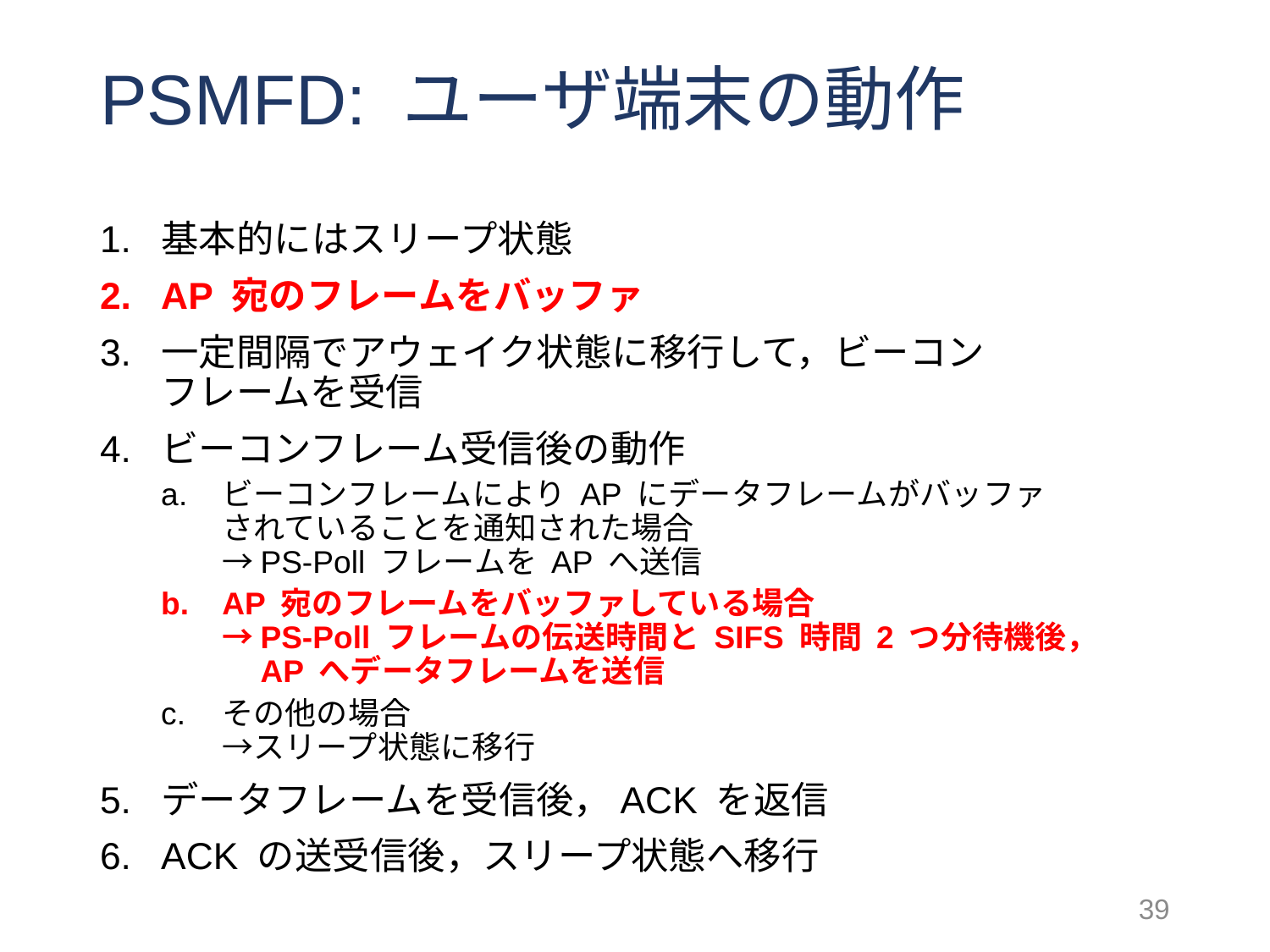

# PSMFD: ユーザ端末の動作
基本的にはスリープ状態
AP 宛のフレームをバッファ
一定間隔でアウェイク状態に移行して，ビーコン
フレームを受信
ビーコンフレーム受信後の動作
ビーコンフレームにより AP にデータフレームがバッファ
されていることを通知された場合
→PS-Poll フレームを AP へ送信
AP 宛のフレームをバッファしている場合
→PS-Poll フレームの伝送時間と SIFS 時間 2 つ分待機後，
　AP へデータフレームを送信
その他の場合
→スリープ状態に移行
データフレームを受信後，ACK を返信
ACK の送受信後，スリープ状態へ移行
39